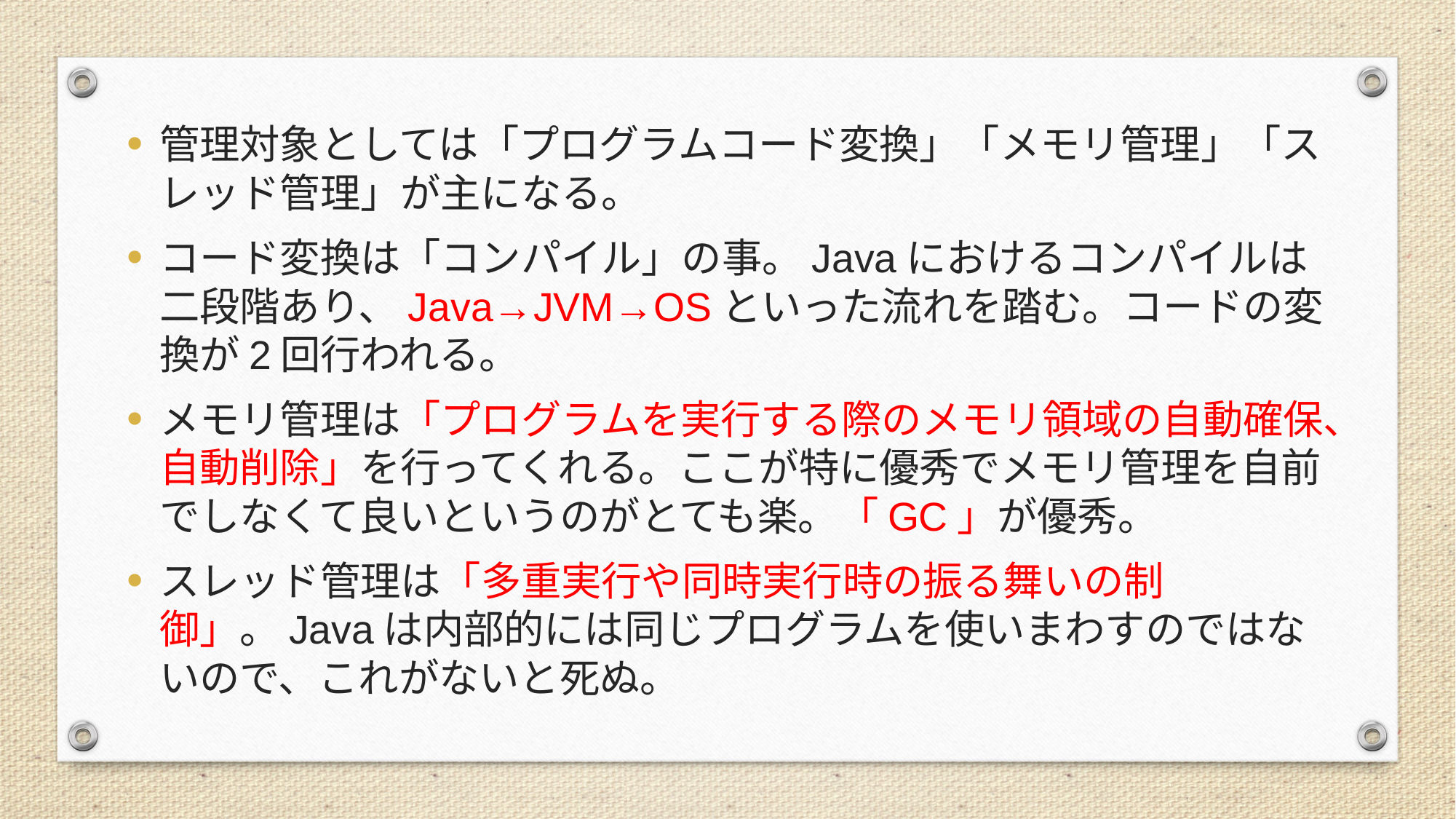

管理対象としては「プログラムコード変換」「メモリ管理」「スレッド管理」が主になる。
コード変換は「コンパイル」の事。Javaにおけるコンパイルは二段階あり、Java→JVM→OSといった流れを踏む。コードの変換が2回行われる。
メモリ管理は「プログラムを実行する際のメモリ領域の自動確保、自動削除」を行ってくれる。ここが特に優秀でメモリ管理を自前でしなくて良いというのがとても楽。「GC」が優秀。
スレッド管理は「多重実行や同時実行時の振る舞いの制御」。Javaは内部的には同じプログラムを使いまわすのではないので、これがないと死ぬ。